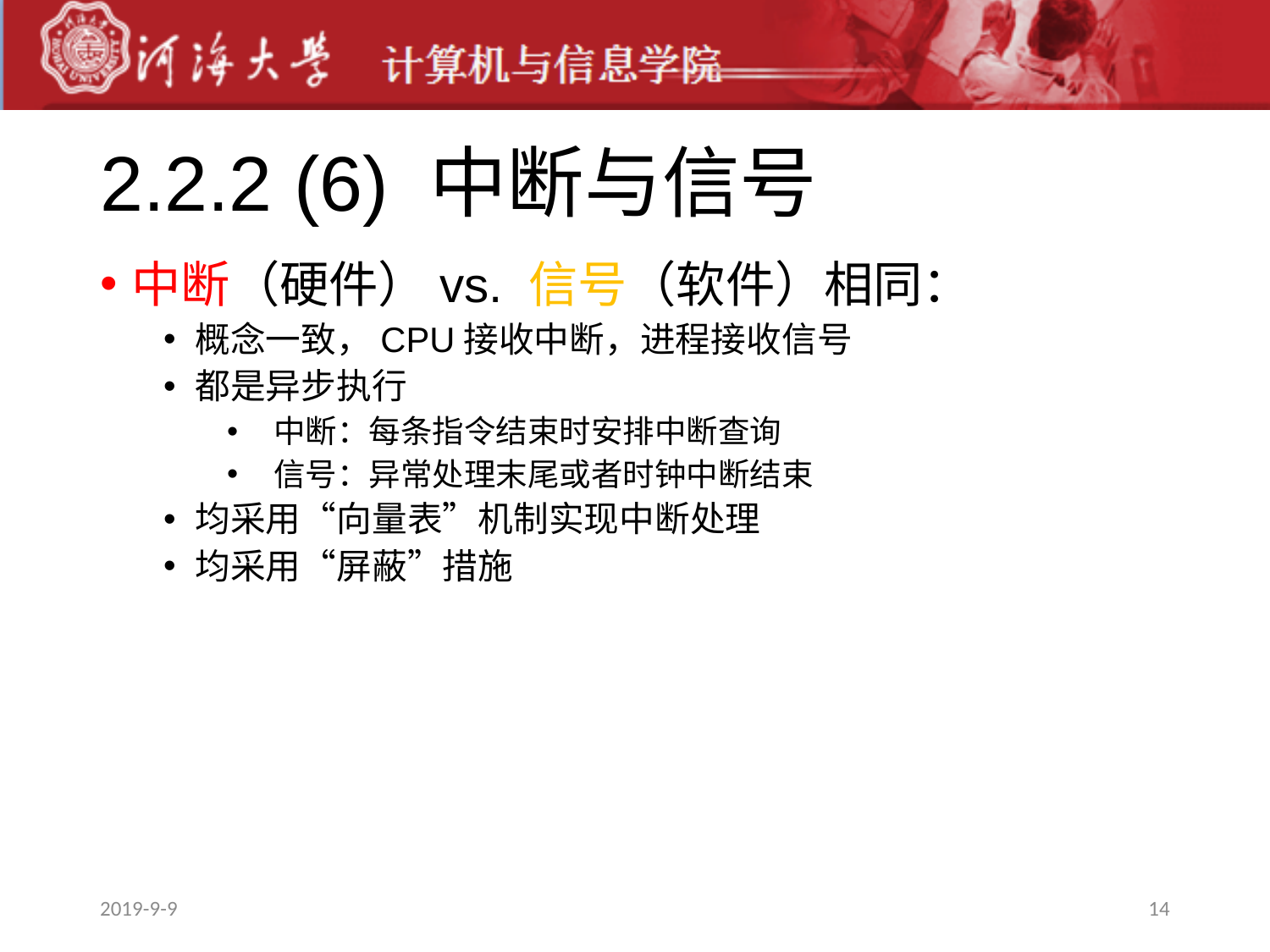

# 2.2.2 (6) 中断与信号
中断（硬件）vs. 信号（软件）相同：
概念一致，CPU接收中断，进程接收信号
都是异步执行
 中断：每条指令结束时安排中断查询
 信号：异常处理末尾或者时钟中断结束
均采用“向量表”机制实现中断处理
均采用“屏蔽”措施

2019-9-9
14